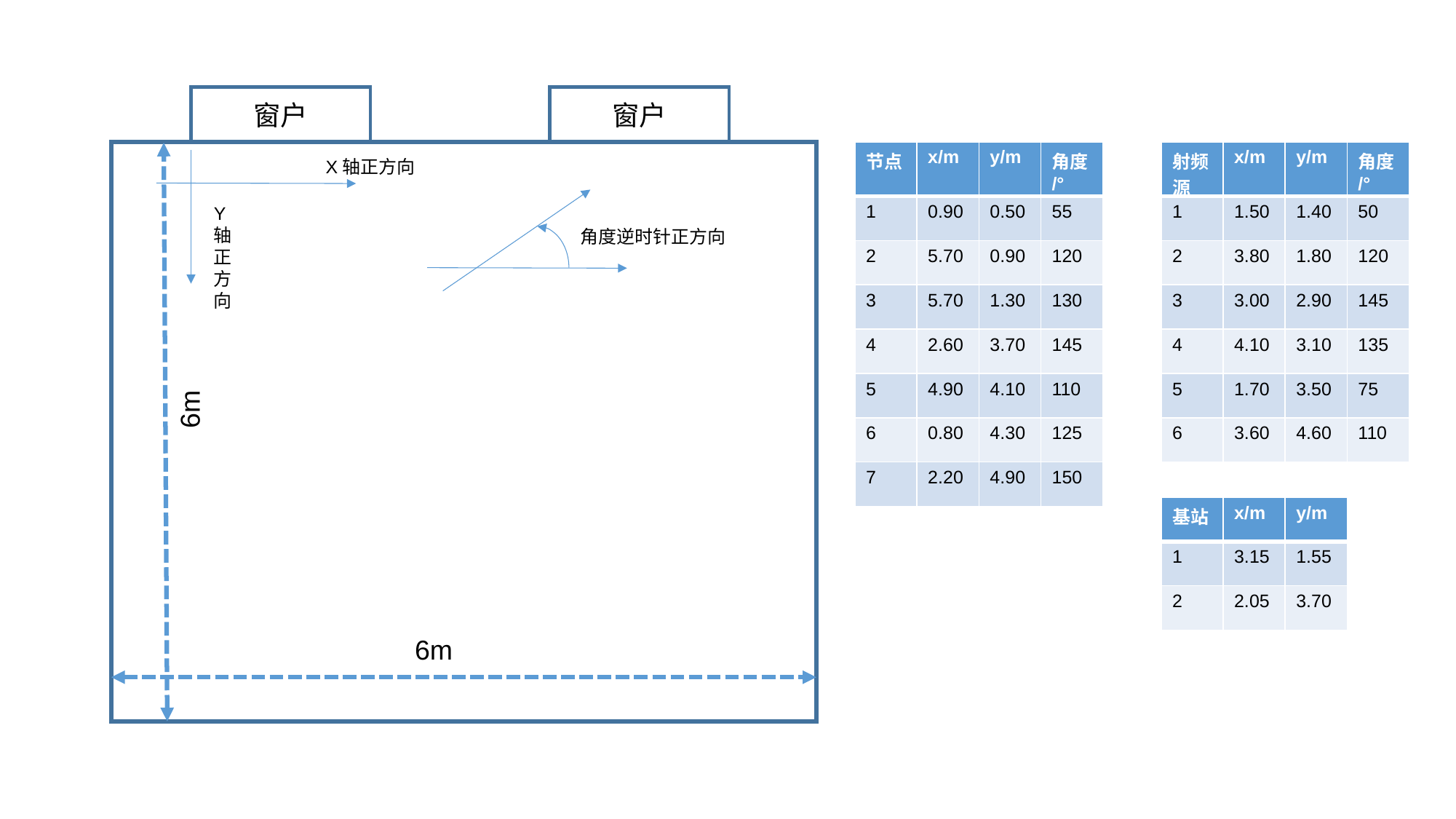

窗户
窗户

| 节点 | x/m | y/m | 角度/° |
| --- | --- | --- | --- |
| 1 | 0.90 | 0.50 | 55 |
| 2 | 5.70 | 0.90 | 120 |
| 3 | 5.70 | 1.30 | 130 |
| 4 | 2.60 | 3.70 | 145 |
| 5 | 4.90 | 4.10 | 110 |
| 6 | 0.80 | 4.30 | 125 |
| 7 | 2.20 | 4.90 | 150 |
| 射频源 | x/m | y/m | 角度/° |
| --- | --- | --- | --- |
| 1 | 1.50 | 1.40 | 50 |
| 2 | 3.80 | 1.80 | 120 |
| 3 | 3.00 | 2.90 | 145 |
| 4 | 4.10 | 3.10 | 135 |
| 5 | 1.70 | 3.50 | 75 |
| 6 | 3.60 | 4.60 | 110 |
X轴正方向
Y轴正方向
角度逆时针正方向

6m
| 基站 | x/m | y/m |
| --- | --- | --- |
| 1 | 3.15 | 1.55 |
| 2 | 2.05 | 3.70 |
6m